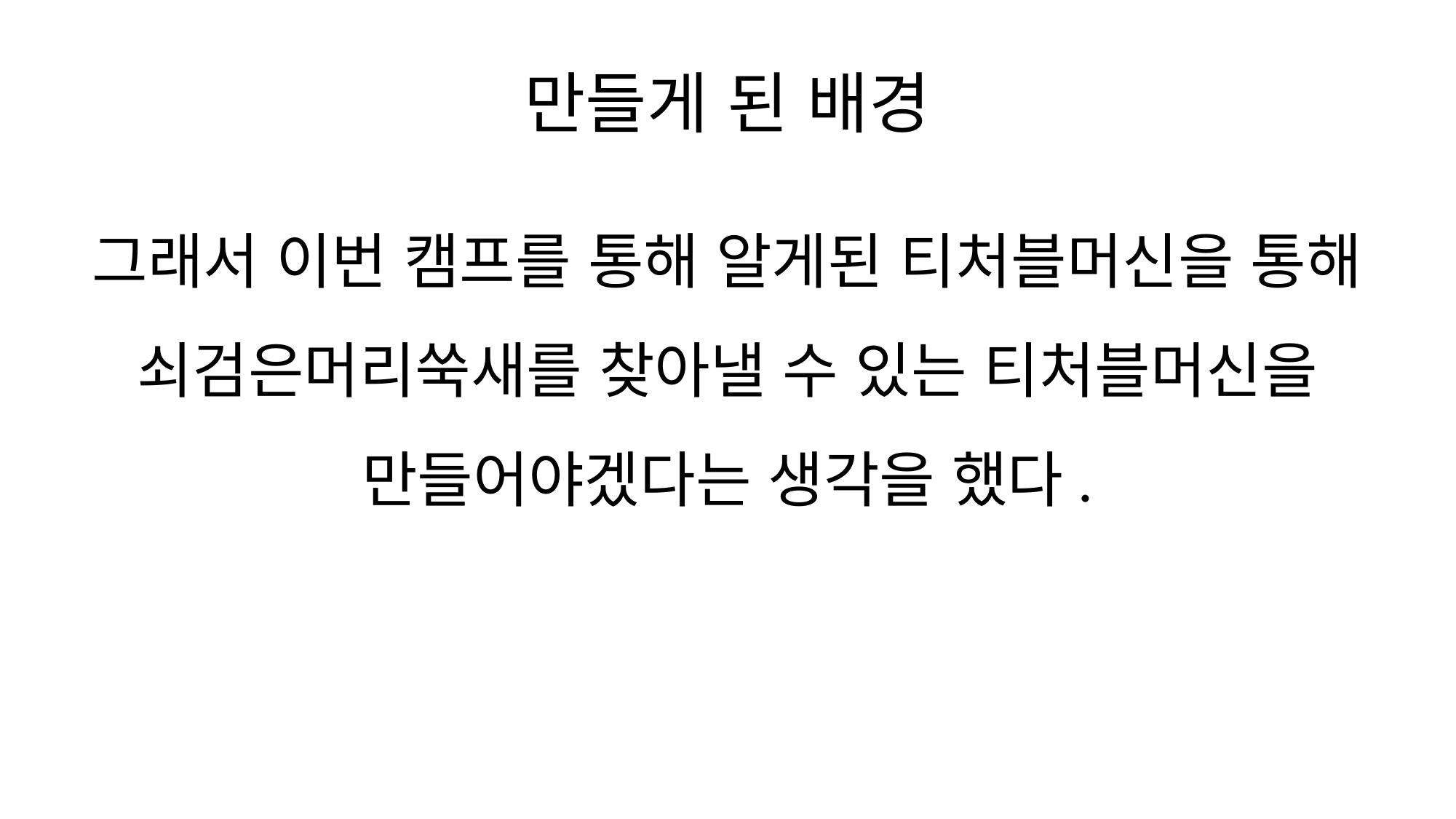

# 만들게 된 배경
그래서 이번 캠프를 통해 알게된 티처블머신을 통해 쇠검은머리쑥새를 찾아낼 수 있는 티처블머신을 만들어야겠다는 생각을 했다.